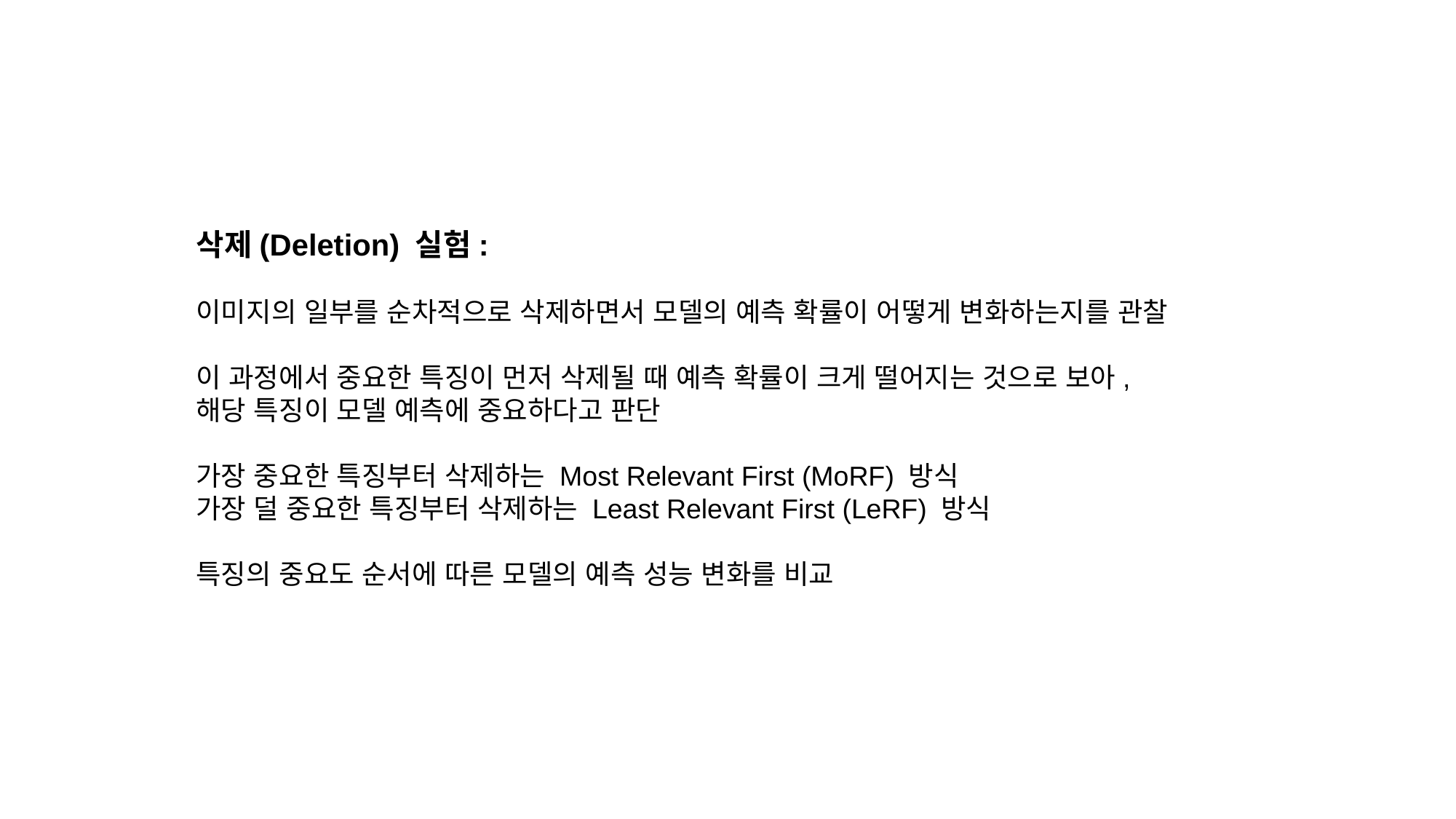

삭제(Deletion) 실험:

이미지의 일부를 순차적으로 삭제하면서 모델의 예측 확률이 어떻게 변화하는지를 관찰

이 과정에서 중요한 특징이 먼저 삭제될 때 예측 확률이 크게 떨어지는 것으로 보아,
해당 특징이 모델 예측에 중요하다고 판단

가장 중요한 특징부터 삭제하는 Most Relevant First (MoRF) 방식
가장 덜 중요한 특징부터 삭제하는 Least Relevant First (LeRF) 방식

특징의 중요도 순서에 따른 모델의 예측 성능 변화를 비교